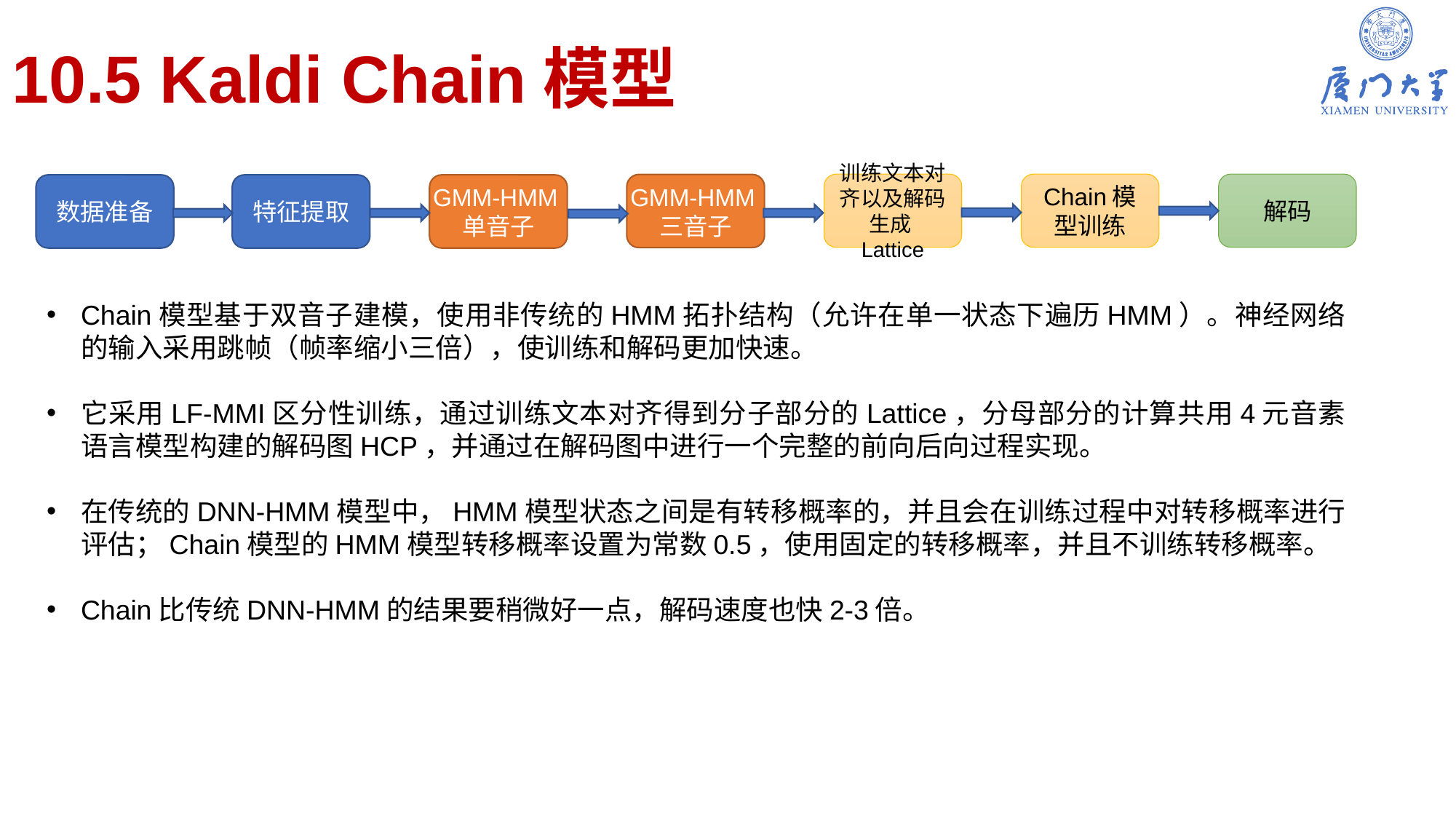

# 10.5 Kaldi Chain模型
解码
训练文本对齐以及解码生成Lattice
Chain模型训练
GMM-HMM三音子
数据准备
特征提取
GMM-HMM单音子

Chain模型基于双音子建模，使用非传统的HMM拓扑结构（允许在单一状态下遍历HMM）。神经网络的输入采用跳帧（帧率缩小三倍），使训练和解码更加快速。

它采用LF-MMI区分性训练，通过训练文本对齐得到分子部分的Lattice，分母部分的计算共用4元音素语言模型构建的解码图HCP，并通过在解码图中进行一个完整的前向后向过程实现。

在传统的DNN-HMM模型中，HMM模型状态之间是有转移概率的，并且会在训练过程中对转移概率进行评估；Chain模型的HMM模型转移概率设置为常数0.5，使用固定的转移概率，并且不训练转移概率。

Chain比传统DNN-HMM的结果要稍微好一点，解码速度也快2-3倍。